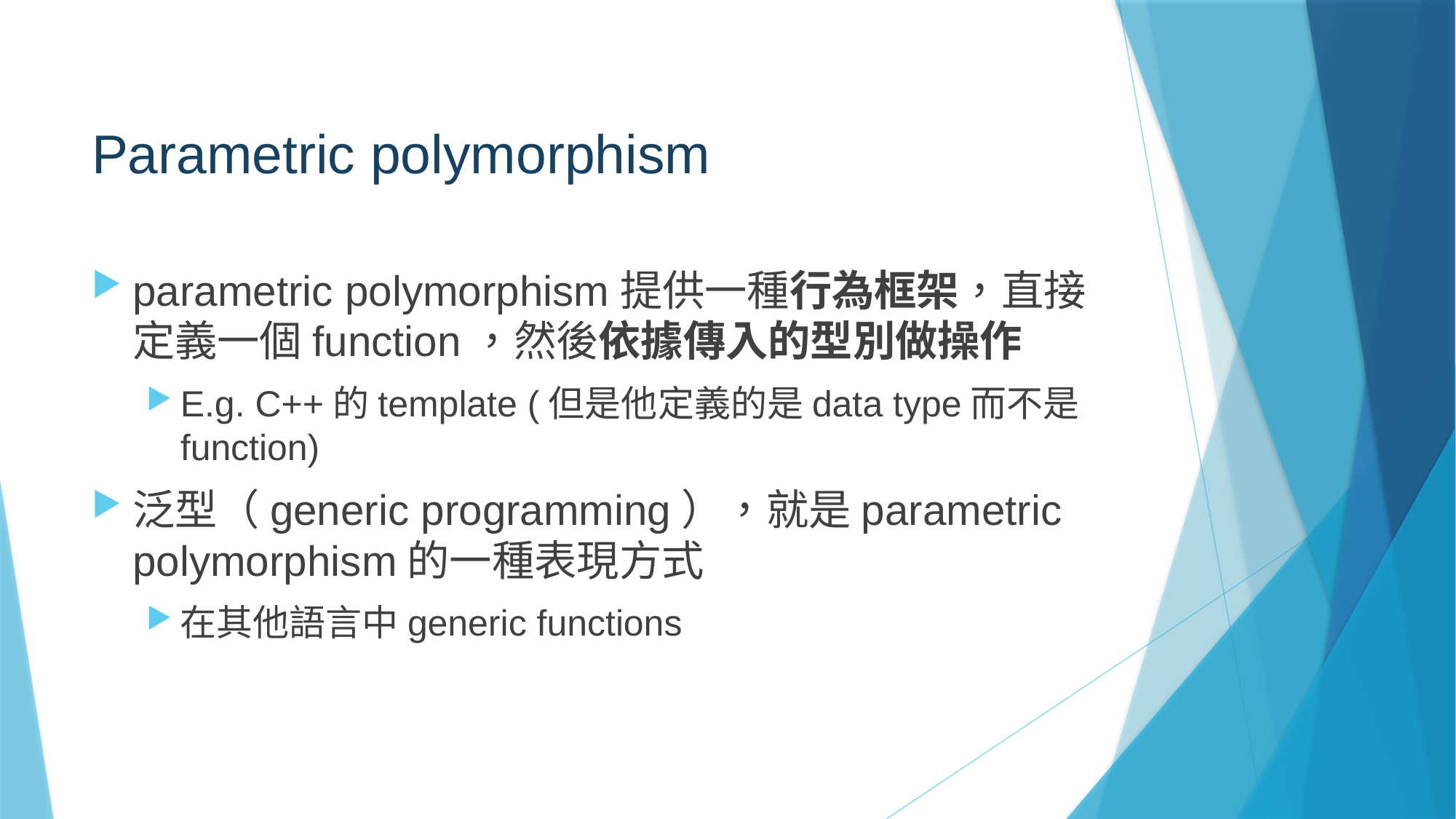

# Parametric polymorphism
parametric polymorphism提供一種行為框架，直接定義一個function，然後依據傳入的型別做操作
E.g. C++的template (但是他定義的是data type而不是function)
泛型（generic programming），就是parametric polymorphism的一種表現方式
在其他語言中generic functions